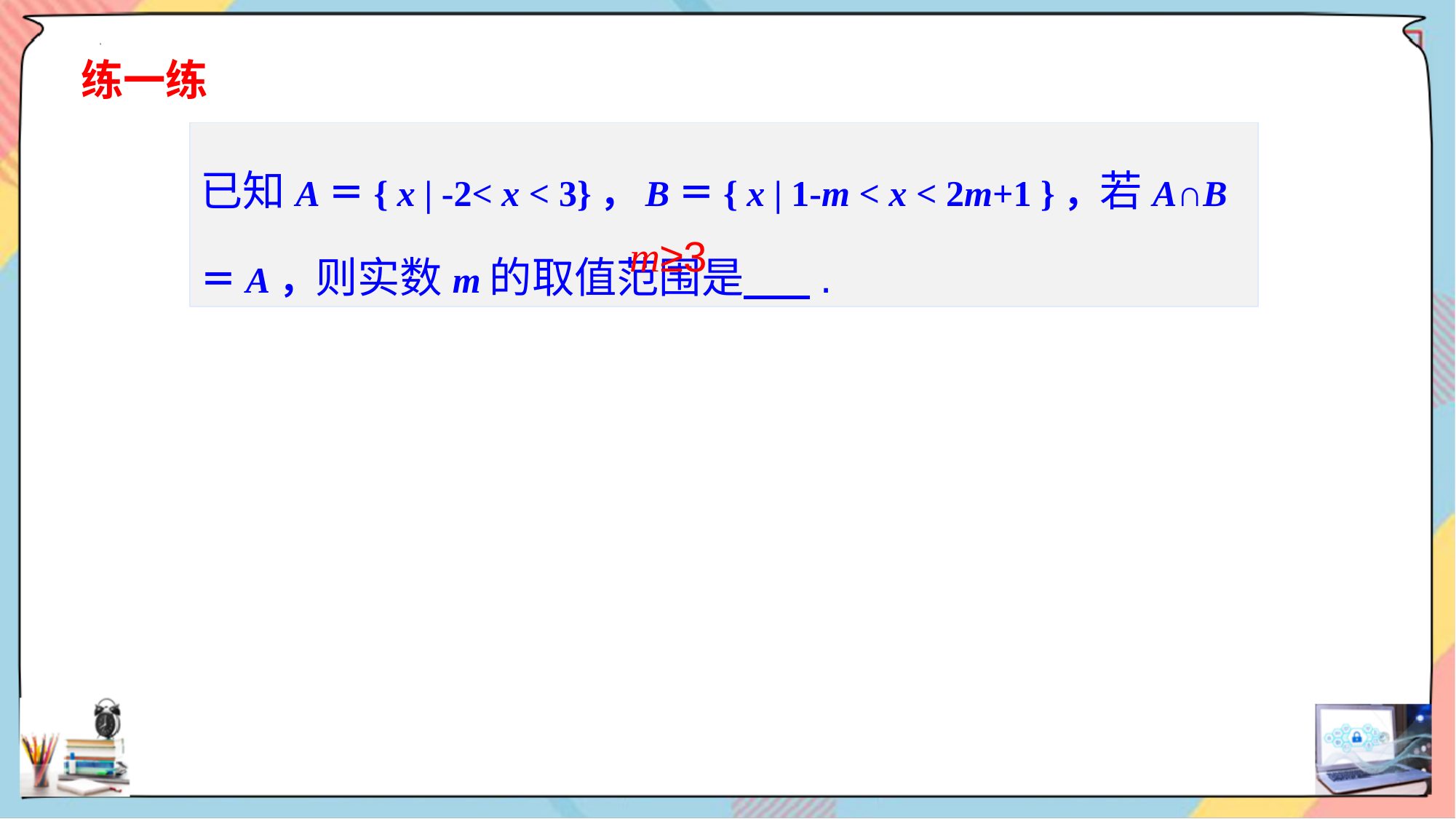

练一练
已知A＝{ x | -2< x < 3}，B＝{ x | 1-m < x < 2m+1 }，若A∩B ＝A，则实数m的取值范围是       .
m≥3